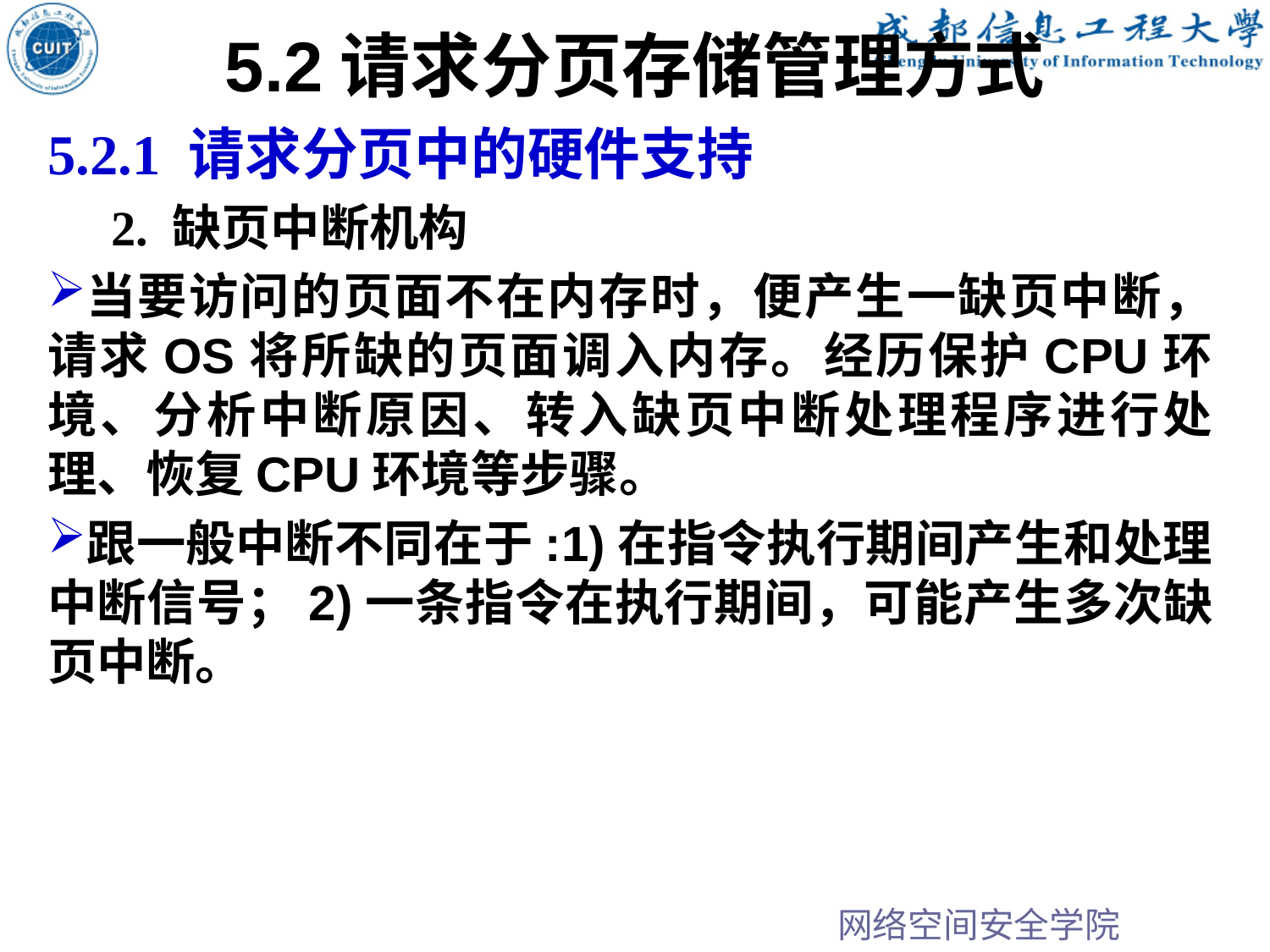

5.2请求分页存储管理方式
5.2.1 请求分页中的硬件支持
2. 缺页中断机构
当要访问的页面不在内存时，便产生一缺页中断，请求OS将所缺的页面调入内存。经历保护CPU环境、分析中断原因、转入缺页中断处理程序进行处理、恢复CPU环境等步骤。
跟一般中断不同在于:1)在指令执行期间产生和处理中断信号；2)一条指令在执行期间，可能产生多次缺页中断。